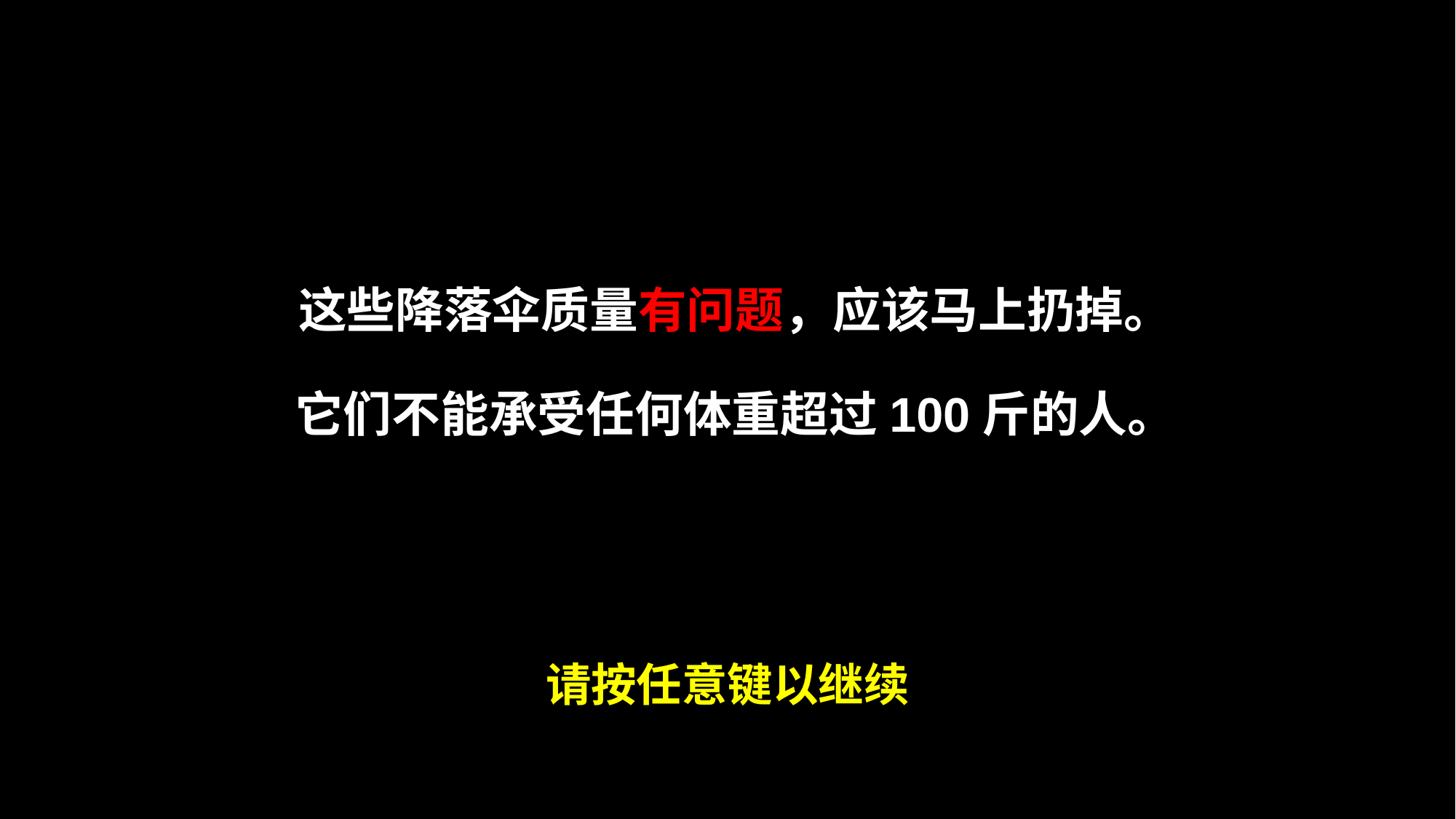

# 这些降落伞质量有问题，应该马上扔掉。 它们不能承受任何体重超过100斤的人。
请按任意键以继续